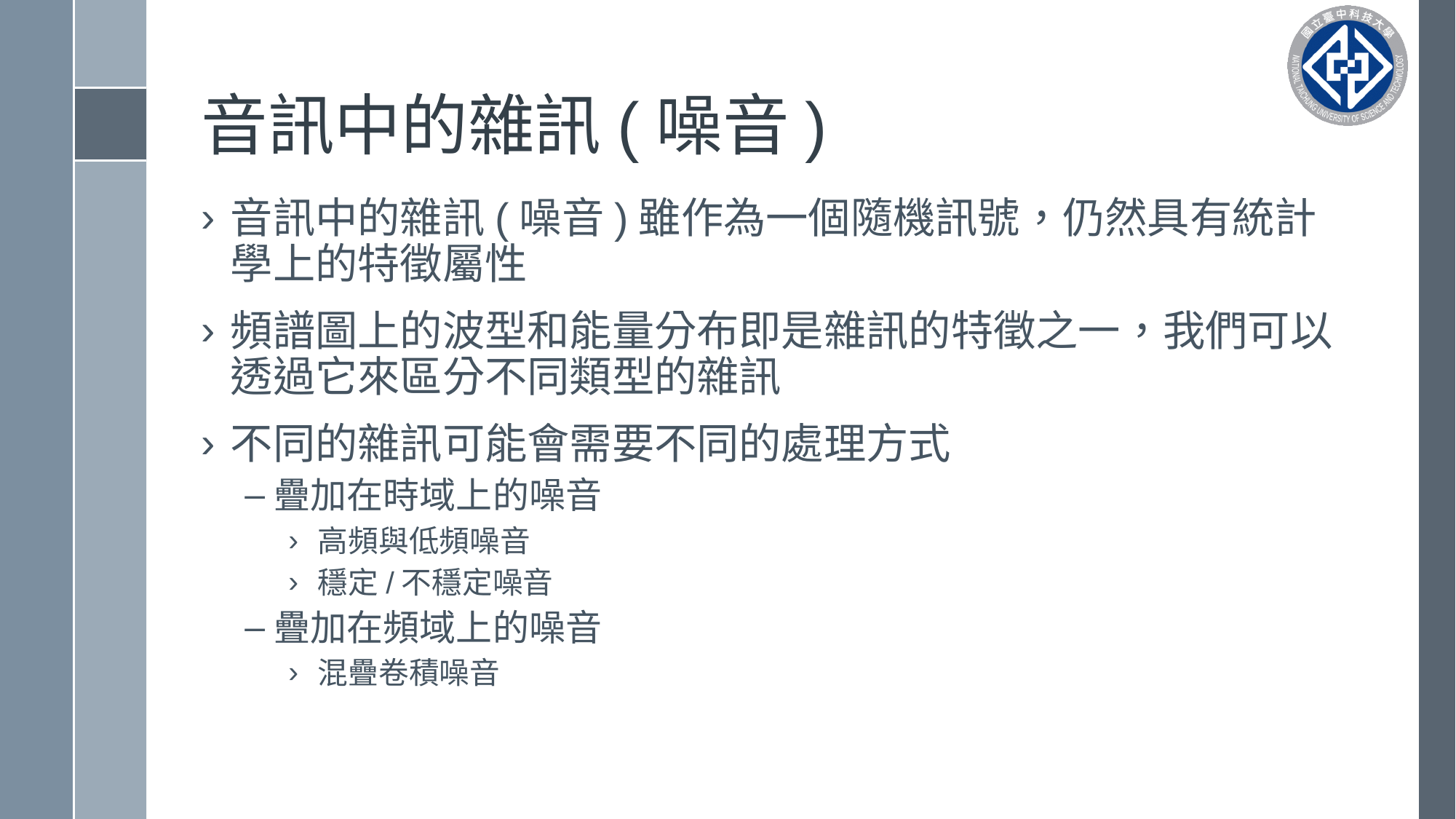

# 音訊中的雜訊(噪音)
音訊中的雜訊(噪音)雖作為一個隨機訊號，仍然具有統計學上的特徵屬性
頻譜圖上的波型和能量分布即是雜訊的特徵之一，我們可以透過它來區分不同類型的雜訊
不同的雜訊可能會需要不同的處理方式
疊加在時域上的噪音
高頻與低頻噪音
穩定/不穩定噪音
疊加在頻域上的噪音
混疊卷積噪音